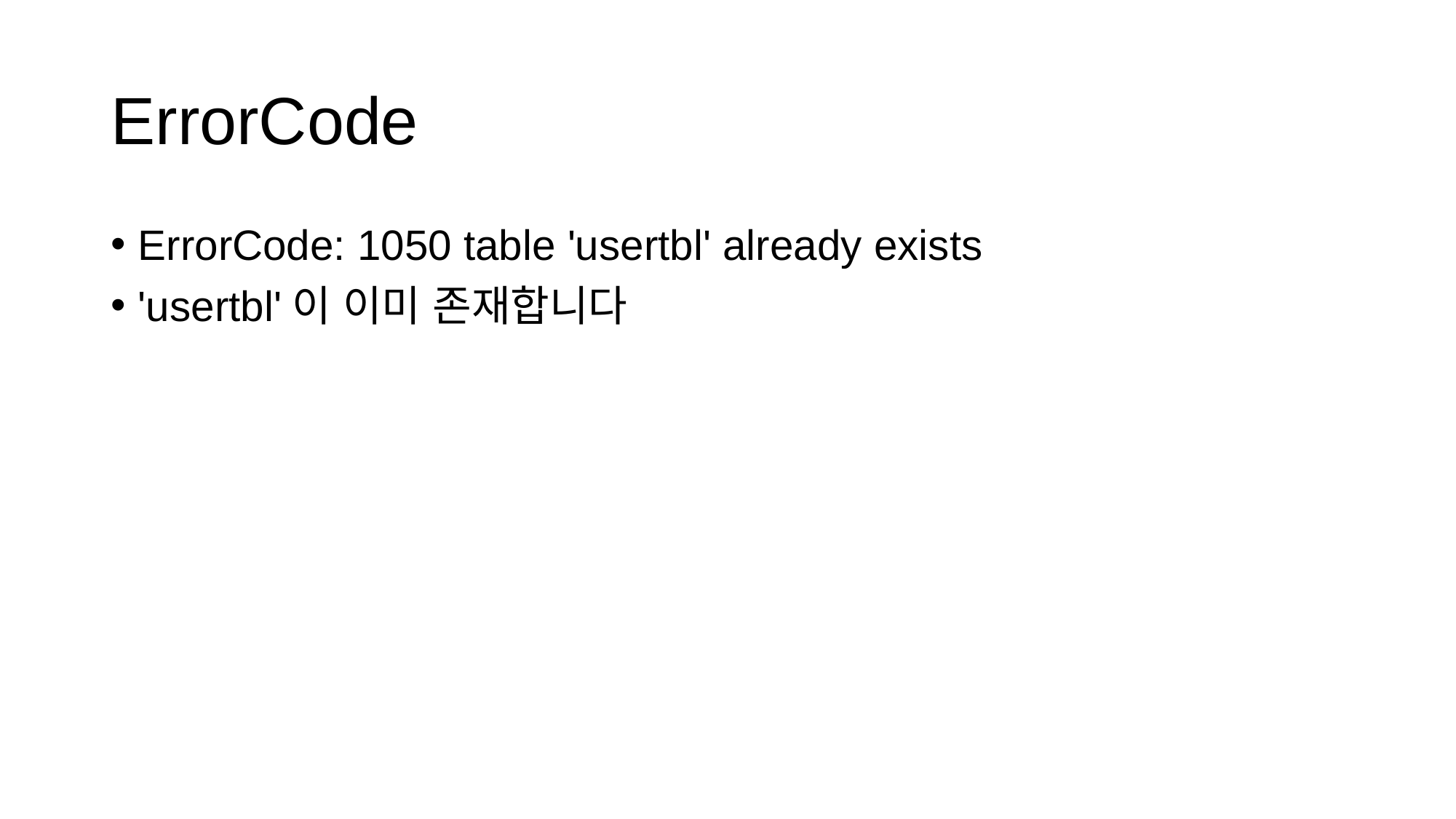

# ErrorCode
ErrorCode: 1050 table 'usertbl' already exists
'usertbl'이 이미 존재합니다